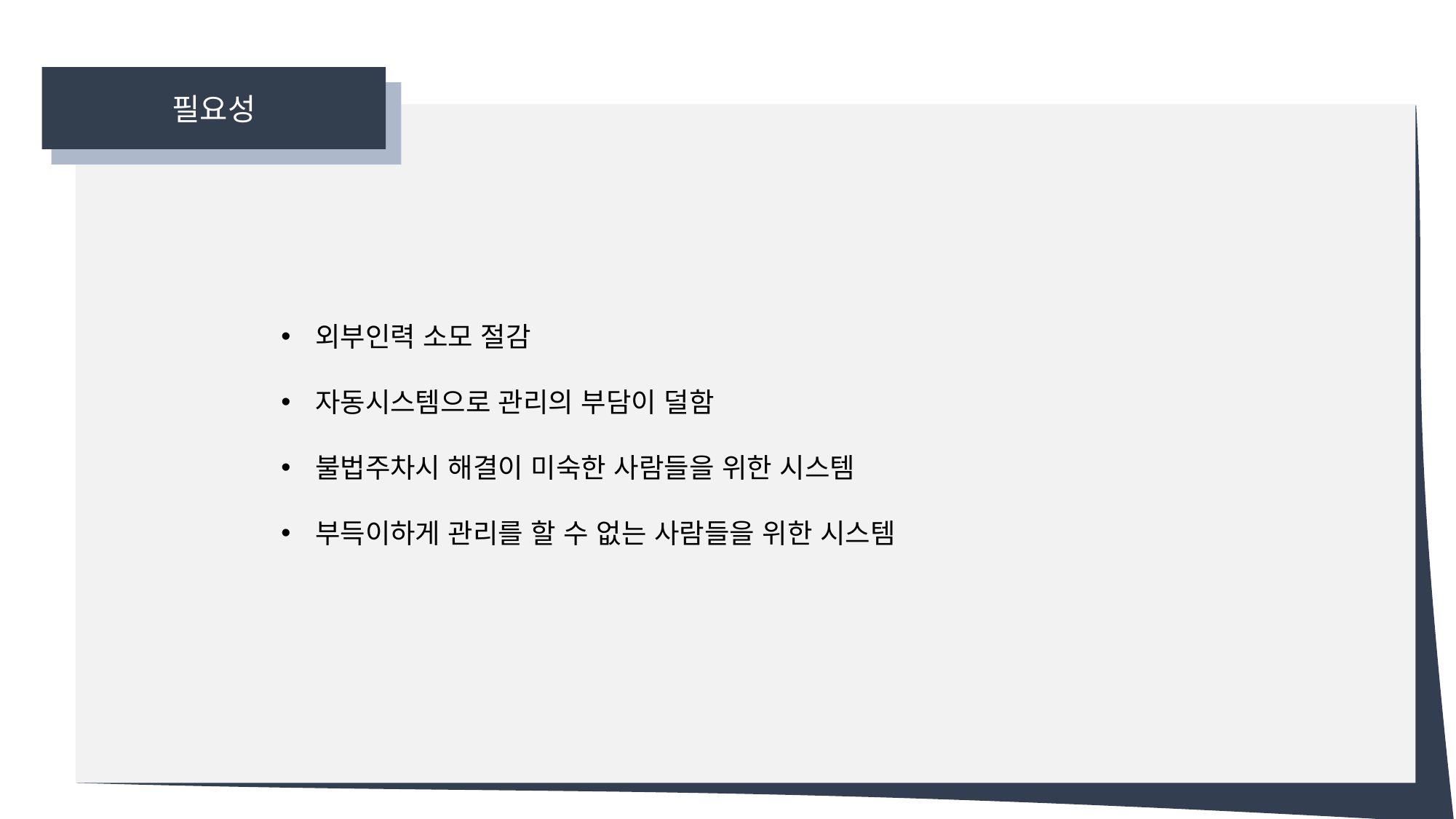

필요성

외부인력 소모 절감

자동시스템으로 관리의 부담이 덜함

불법주차시 해결이 미숙한 사람들을 위한 시스템

부득이하게 관리를 할 수 없는 사람들을 위한 시스템